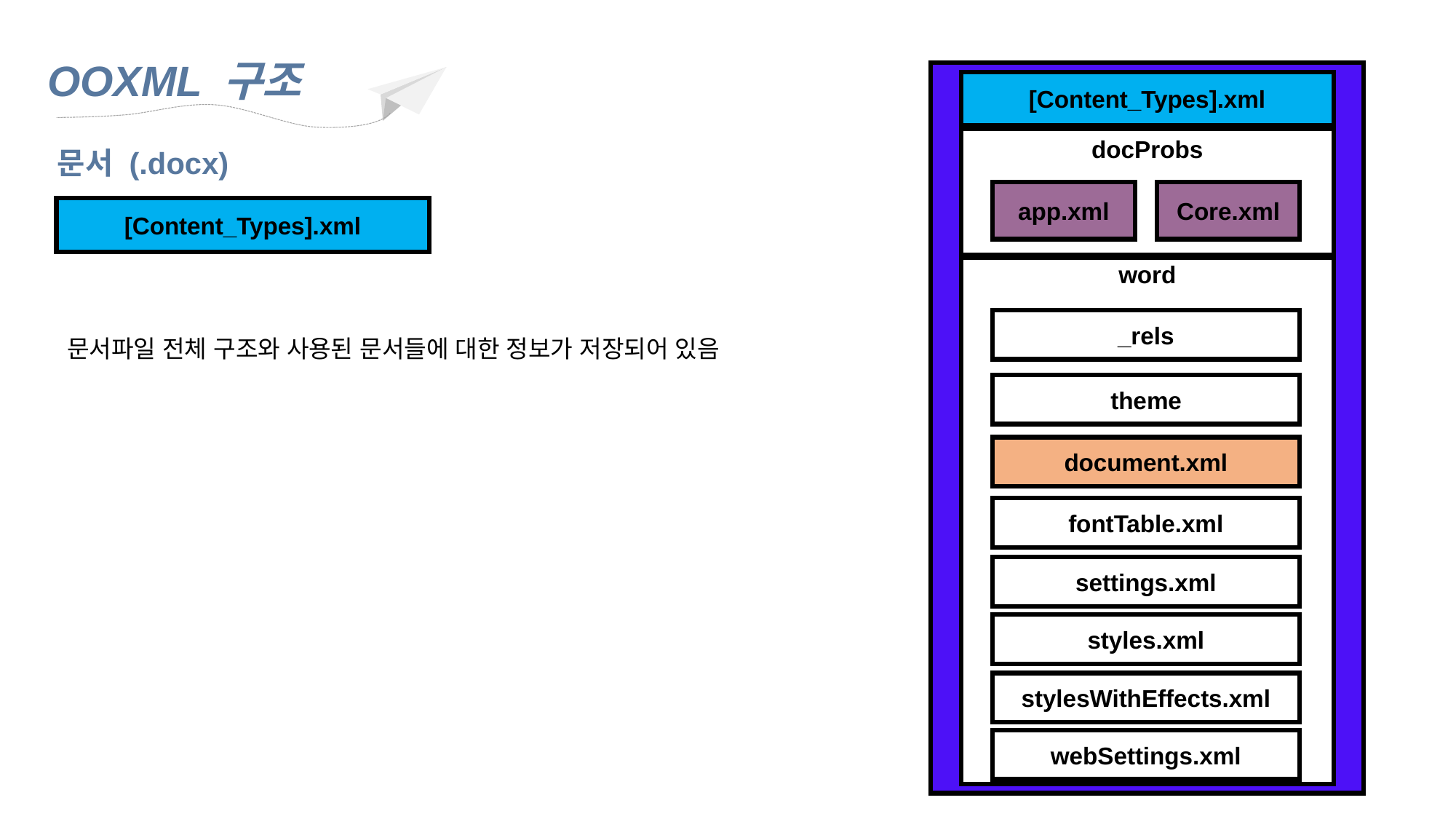

OOXML 구조

[Content_Types].xml
docProbs

Core.xml
app.xml

word

_rels
theme
document.xml
fontTable.xml
settings.xml
styles.xml
stylesWithEffects.xml
webSettings.xml

문서 (.docx)
[Content_Types].xml

문서파일 전체 구조와 사용된 문서들에 대한 정보가 저장되어 있음